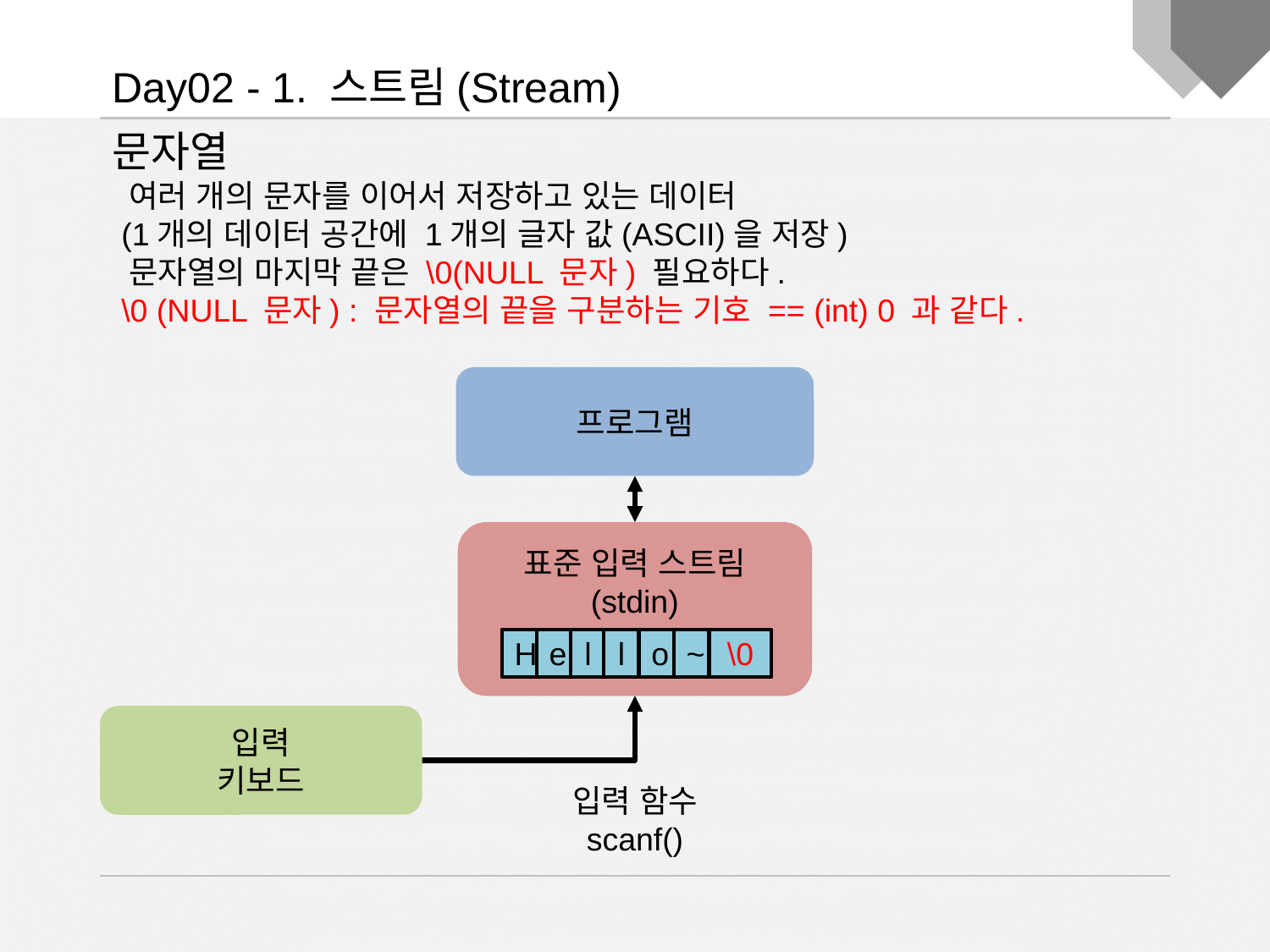

Day02 - 1. 스트림(Stream)
문자열
 여러 개의 문자를 이어서 저장하고 있는 데이터
 (1개의 데이터 공간에 1개의 글자 값(ASCII)을 저장)
 문자열의 마지막 끝은 \0(NULL 문자) 필요하다.
 \0 (NULL 문자) : 문자열의 끝을 구분하는 기호 == (int) 0 과 같다.
프로그램
표준 입력 스트림
(stdin)

H
e
l
l
o
~
\0
입력
키보드
입력 함수
scanf()